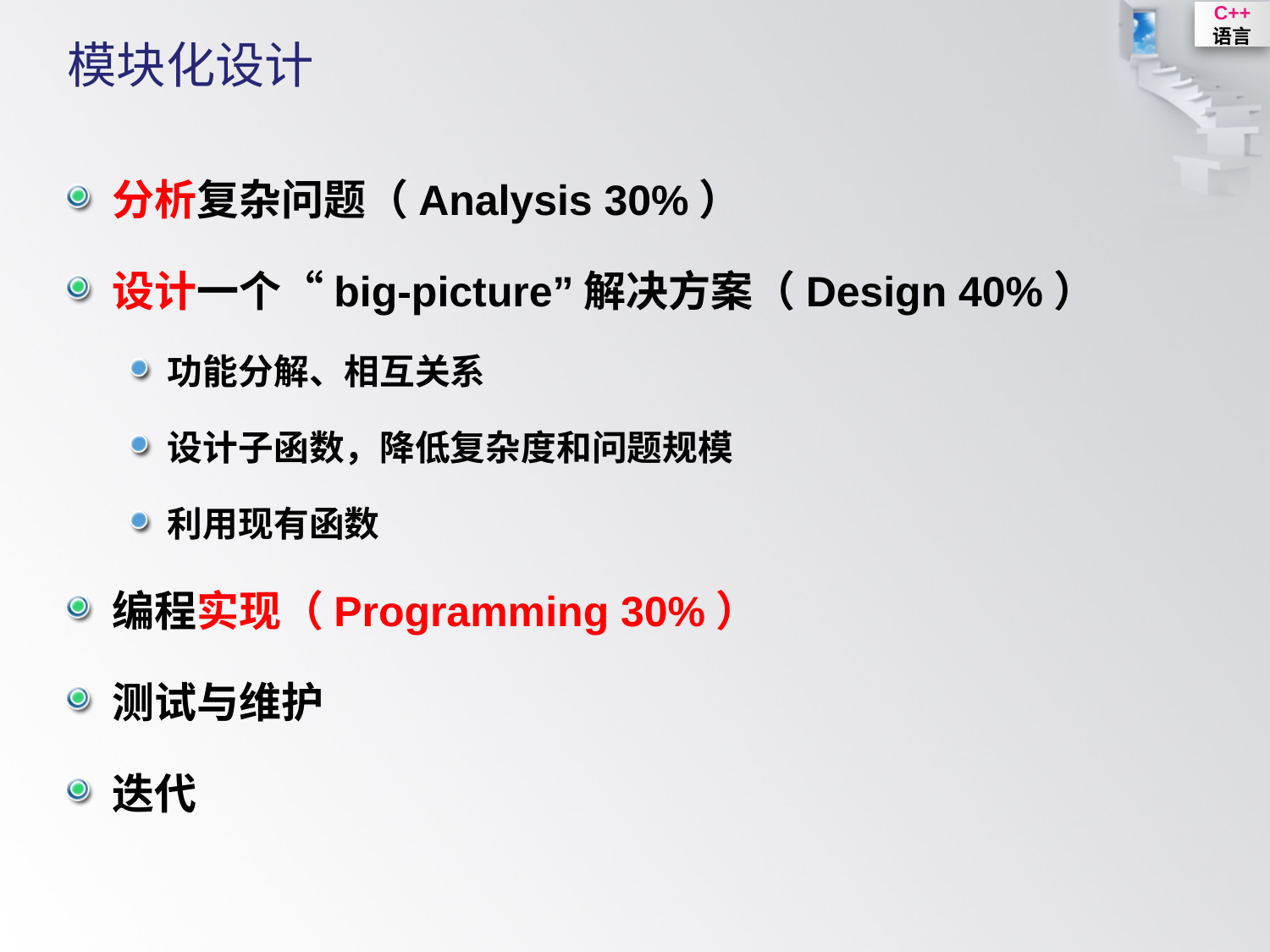

模块化设计
分析复杂问题（Analysis 30%）
设计一个“big-picture”解决方案（Design 40%）
功能分解、相互关系
设计子函数，降低复杂度和问题规模
利用现有函数
编程实现（Programming 30%）
测试与维护
迭代